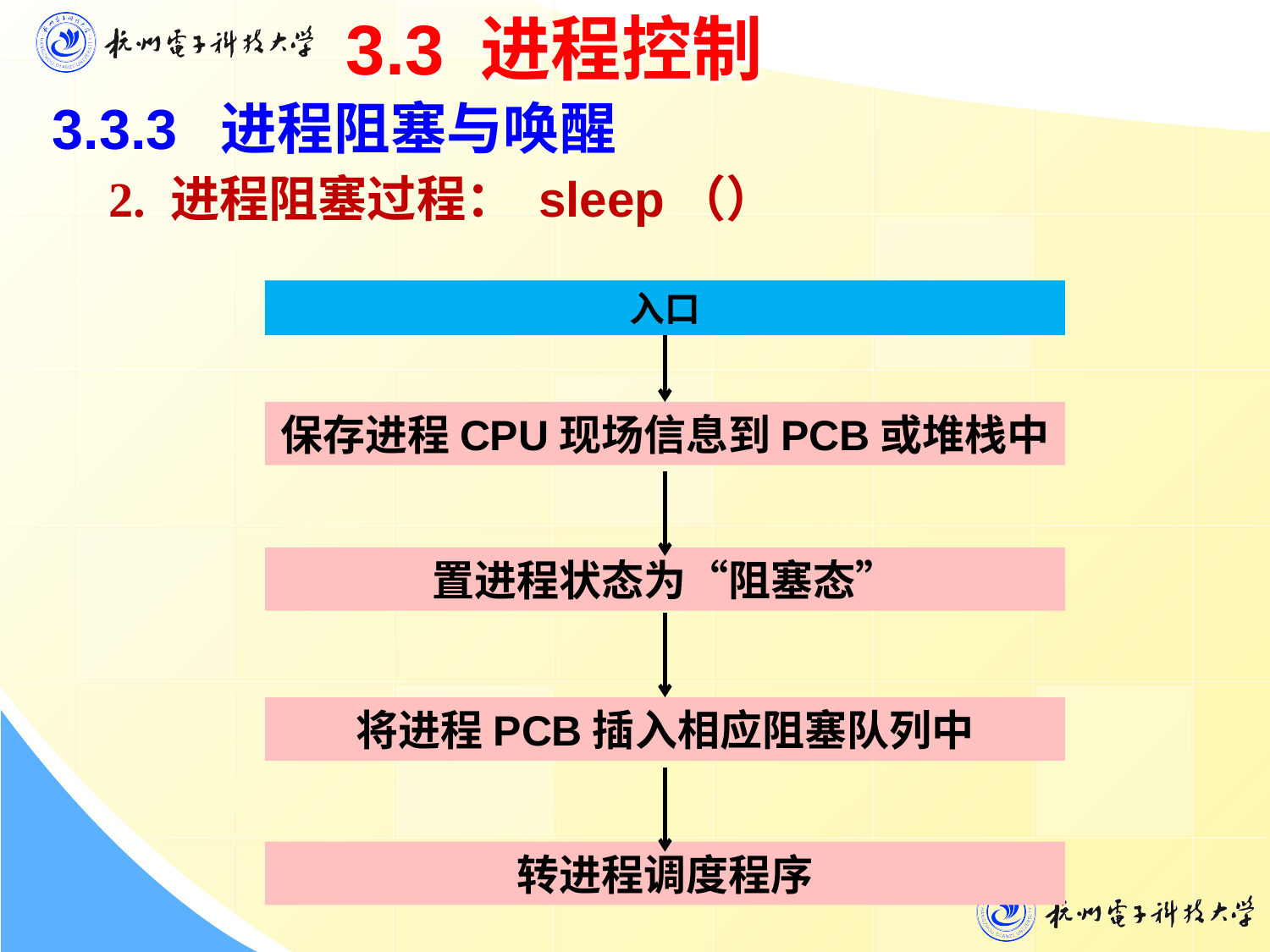

3.3 进程控制
3.3.3  进程阻塞与唤醒
    2. 进程阻塞过程： sleep（）
入口
保存进程CPU现场信息到PCB或堆栈中
置进程状态为“阻塞态”
将进程PCB插入相应阻塞队列中
转进程调度程序